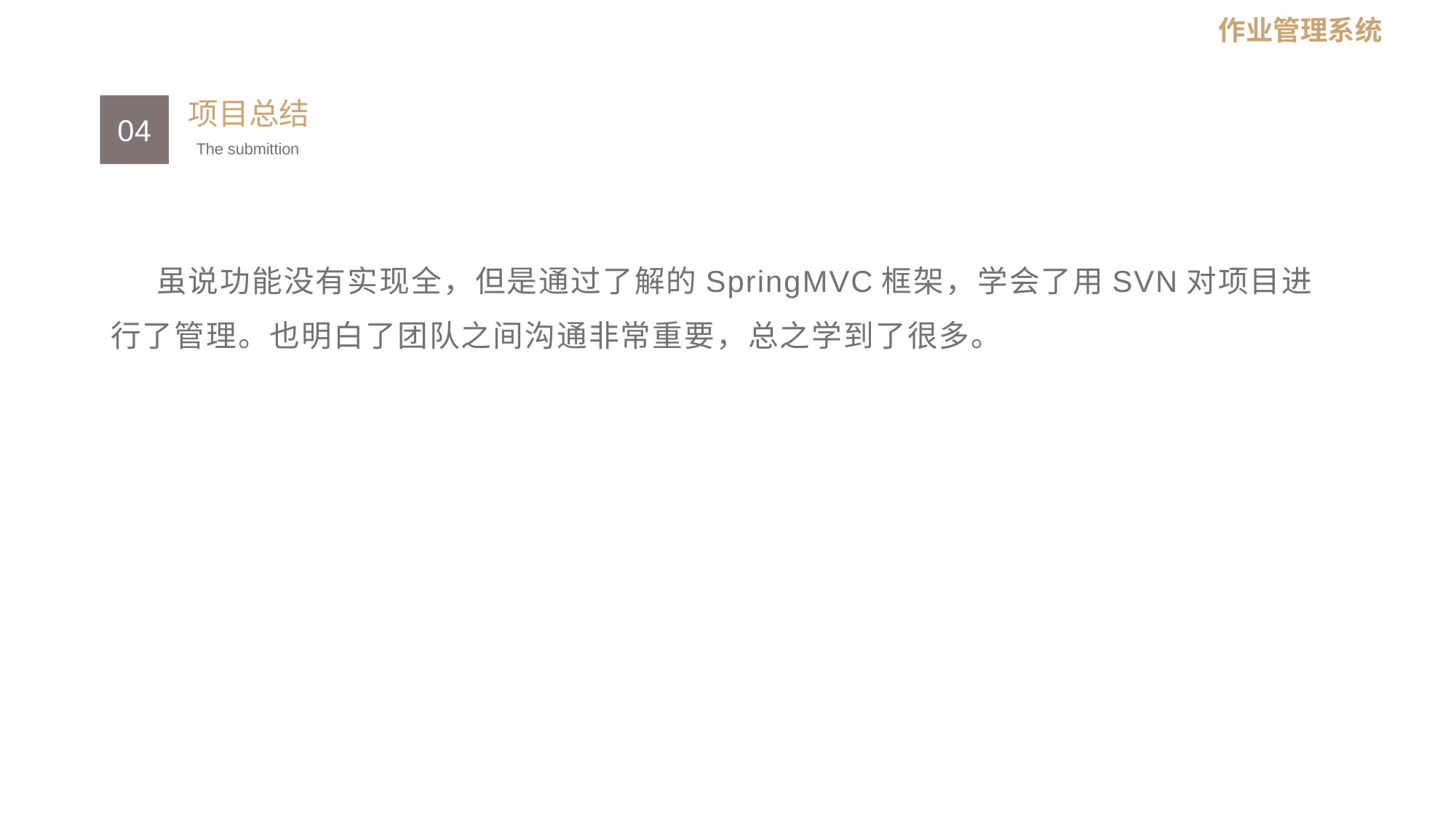

作业管理系统
项目总结
04
The submittion
      虽说功能没有实现全，但是通过了解的SpringMVC框架，学会了用SVN对项目进行了管理。也明白了团队之间沟通非常重要，总之学到了很多。